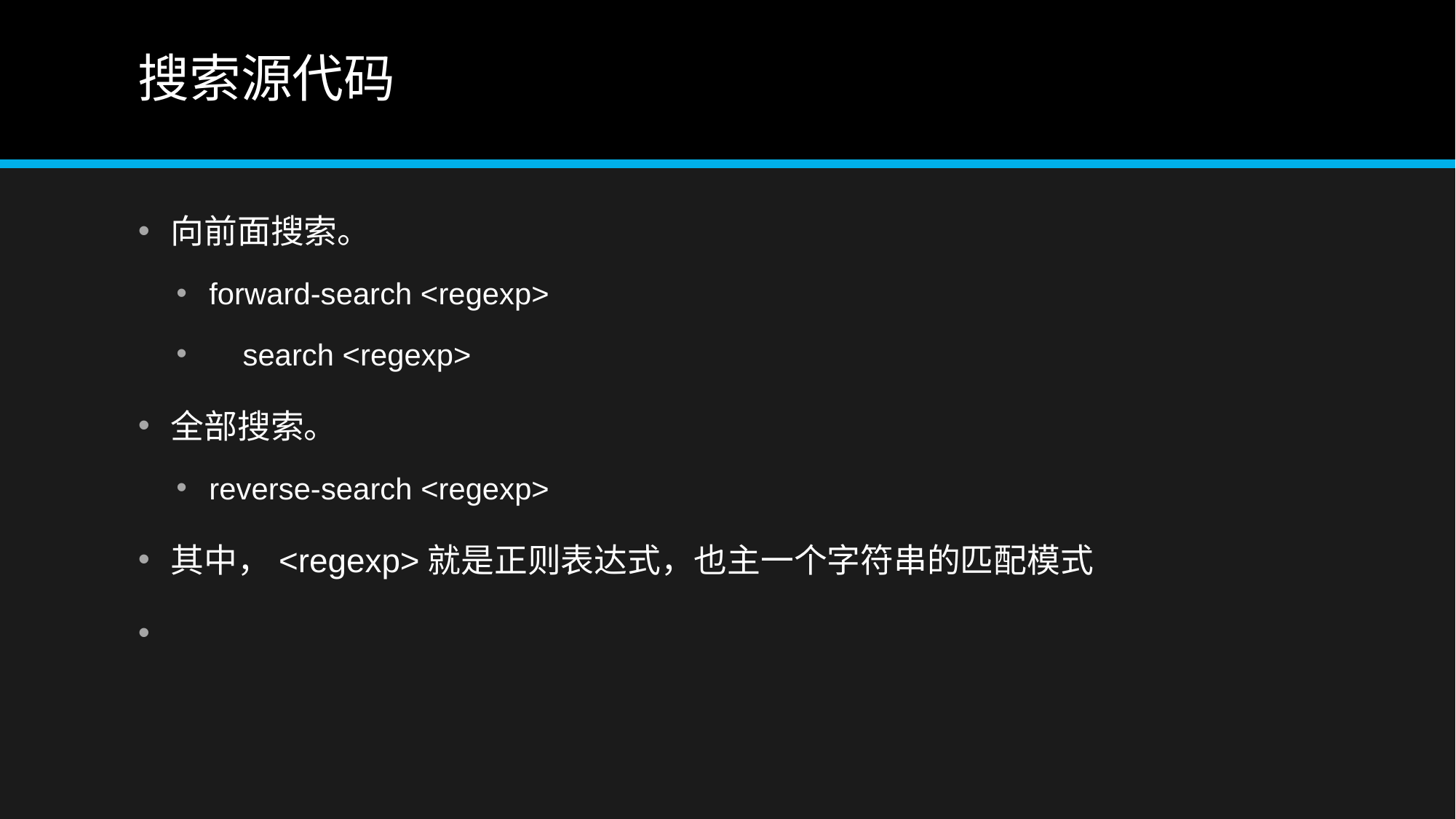

# 搜索源代码
向前面搜索。
forward-search <regexp>
    search <regexp>
全部搜索。
reverse-search <regexp>
其中，<regexp>就是正则表达式，也主一个字符串的匹配模式